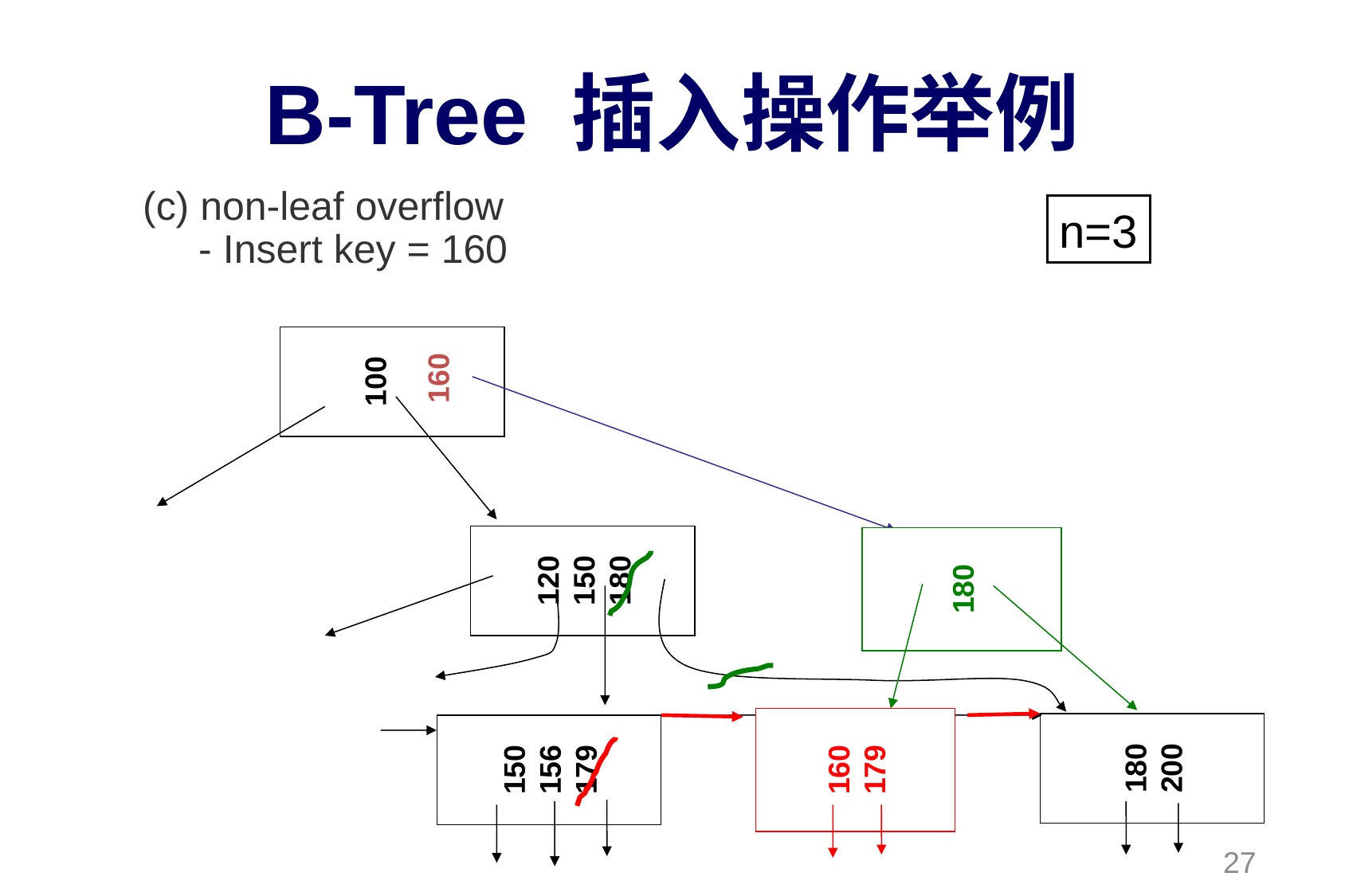

# B-Tree 插入操作举例
(c) non-leaf overflow
     - Insert key = 160

n=3
100

160

120
150
180
180

180
200
150
156
179
160
179

27